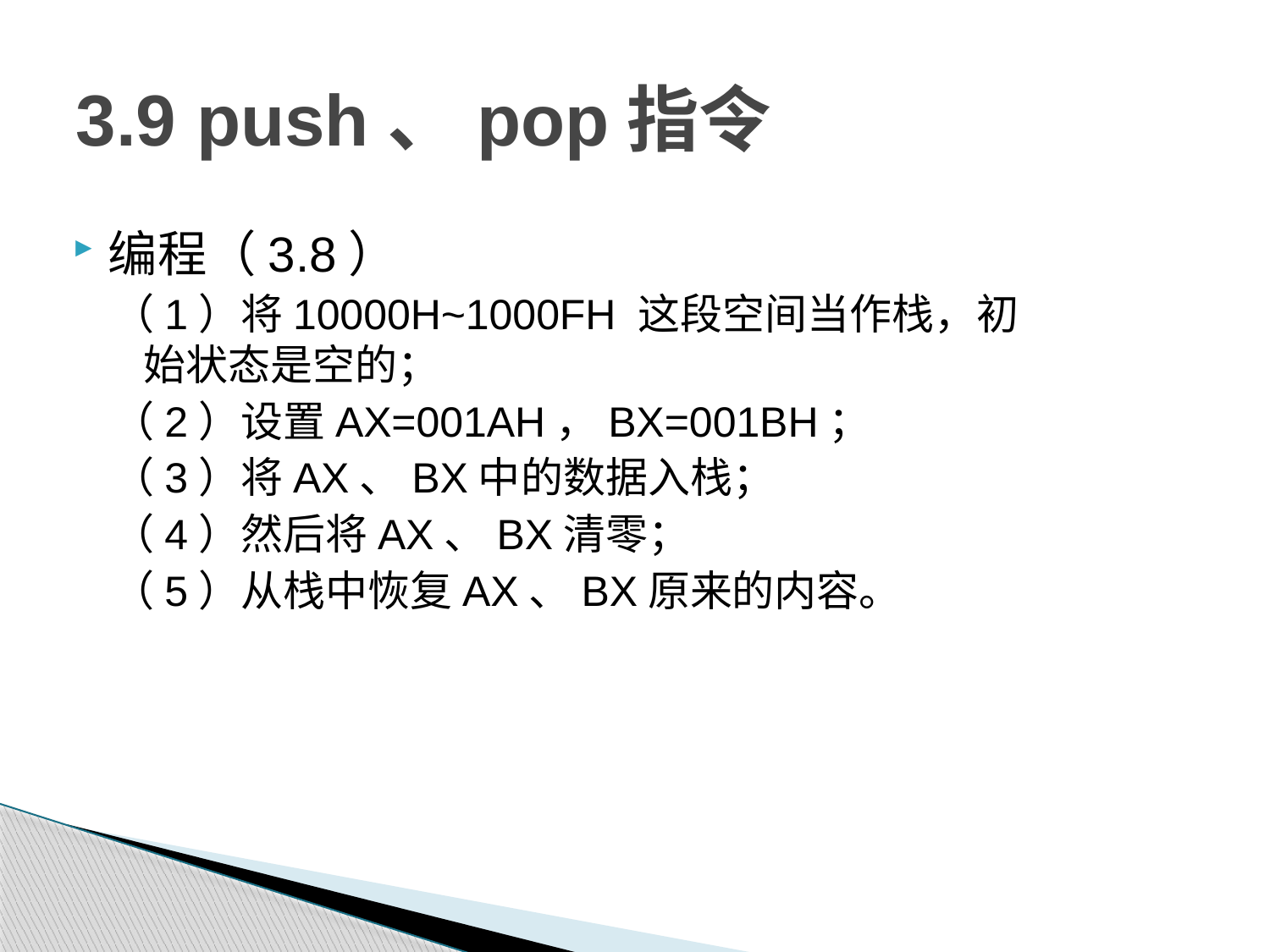

# 3.9 push、pop指令
编程（3.8）
（1）将10000H~1000FH 这段空间当作栈，初始状态是空的；
（2）设置AX=001AH，BX=001BH；
（3）将AX、BX中的数据入栈；
（4）然后将AX、BX清零；
（5）从栈中恢复AX、BX原来的内容。